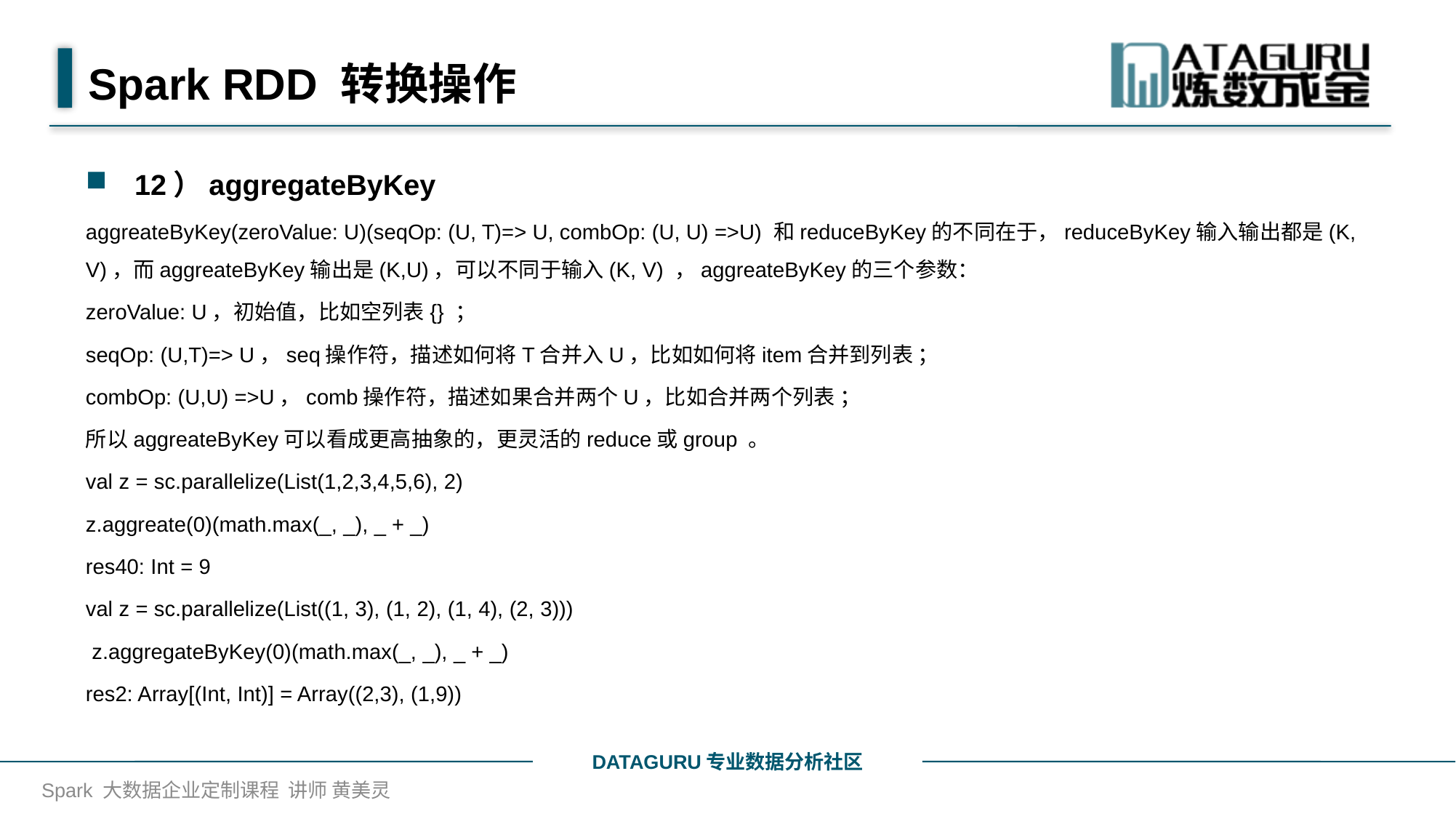

# Spark RDD 转换操作
12）aggregateByKey
aggreateByKey(zeroValue: U)(seqOp: (U, T)=> U, combOp: (U, U) =>U) 和reduceByKey的不同在于，reduceByKey输入输出都是(K, V)，而aggreateByKey输出是(K,U)，可以不同于输入(K, V) ，aggreateByKey的三个参数：
zeroValue: U，初始值，比如空列表{} ；
seqOp: (U,T)=> U，seq操作符，描述如何将T合并入U，比如如何将item合并到列表 ；
combOp: (U,U) =>U，comb操作符，描述如果合并两个U，比如合并两个列表 ；
所以aggreateByKey可以看成更高抽象的，更灵活的reduce或group 。
val z = sc.parallelize(List(1,2,3,4,5,6), 2)
z.aggreate(0)(math.max(_, _), _ + _)
res40: Int = 9
val z = sc.parallelize(List((1, 3), (1, 2), (1, 4), (2, 3)))
 z.aggregateByKey(0)(math.max(_, _), _ + _)
res2: Array[(Int, Int)] = Array((2,3), (1,9))